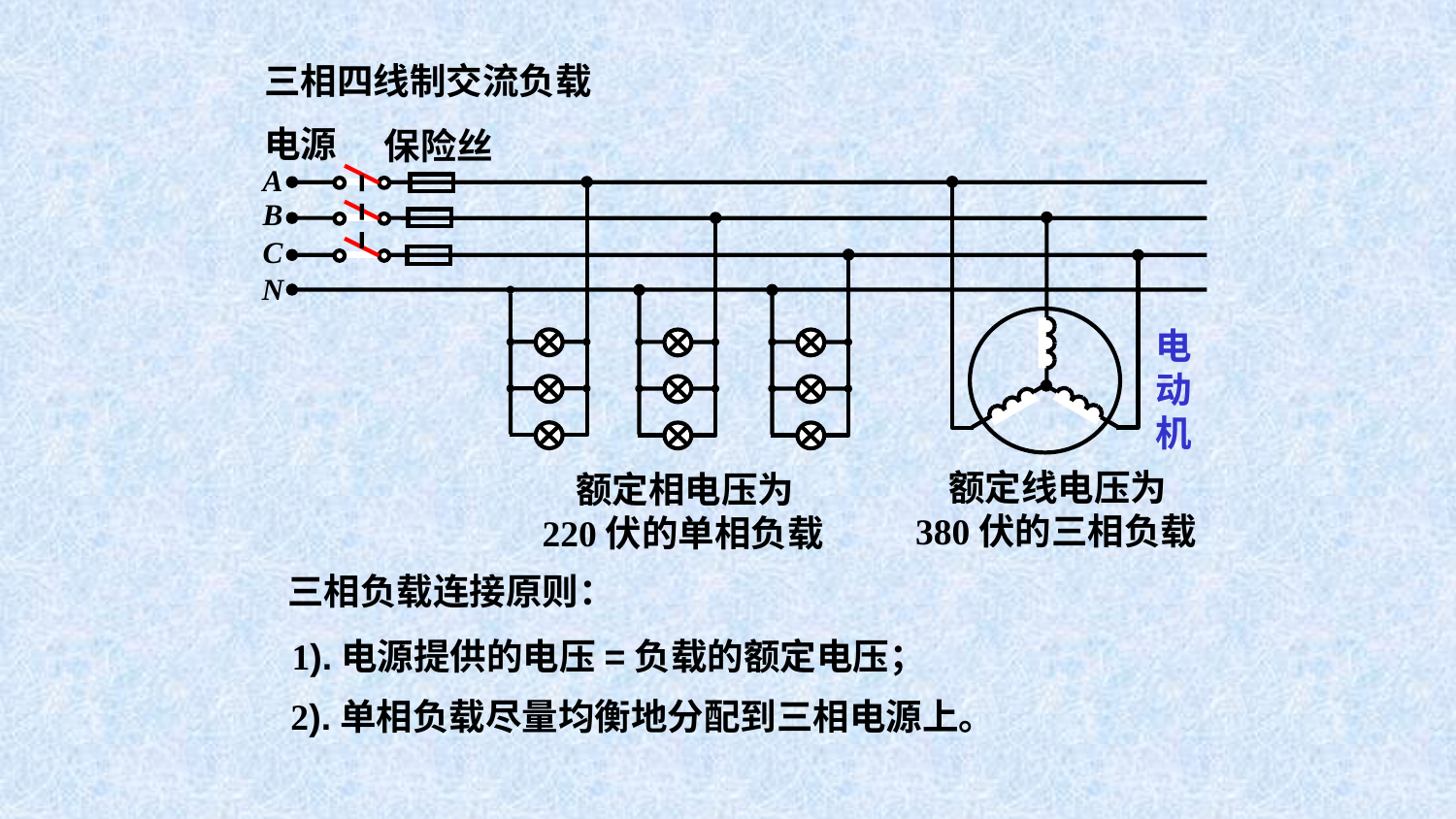

三相四线制交流负载
电源
保险丝
A

B

C

N

电动机

   额定线电压为
380伏的三相负载
   额定相电压为
220伏的单相负载
三相负载连接原则：
1).电源提供的电压=负载的额定电压；
2).单相负载尽量均衡地分配到三相电源上。